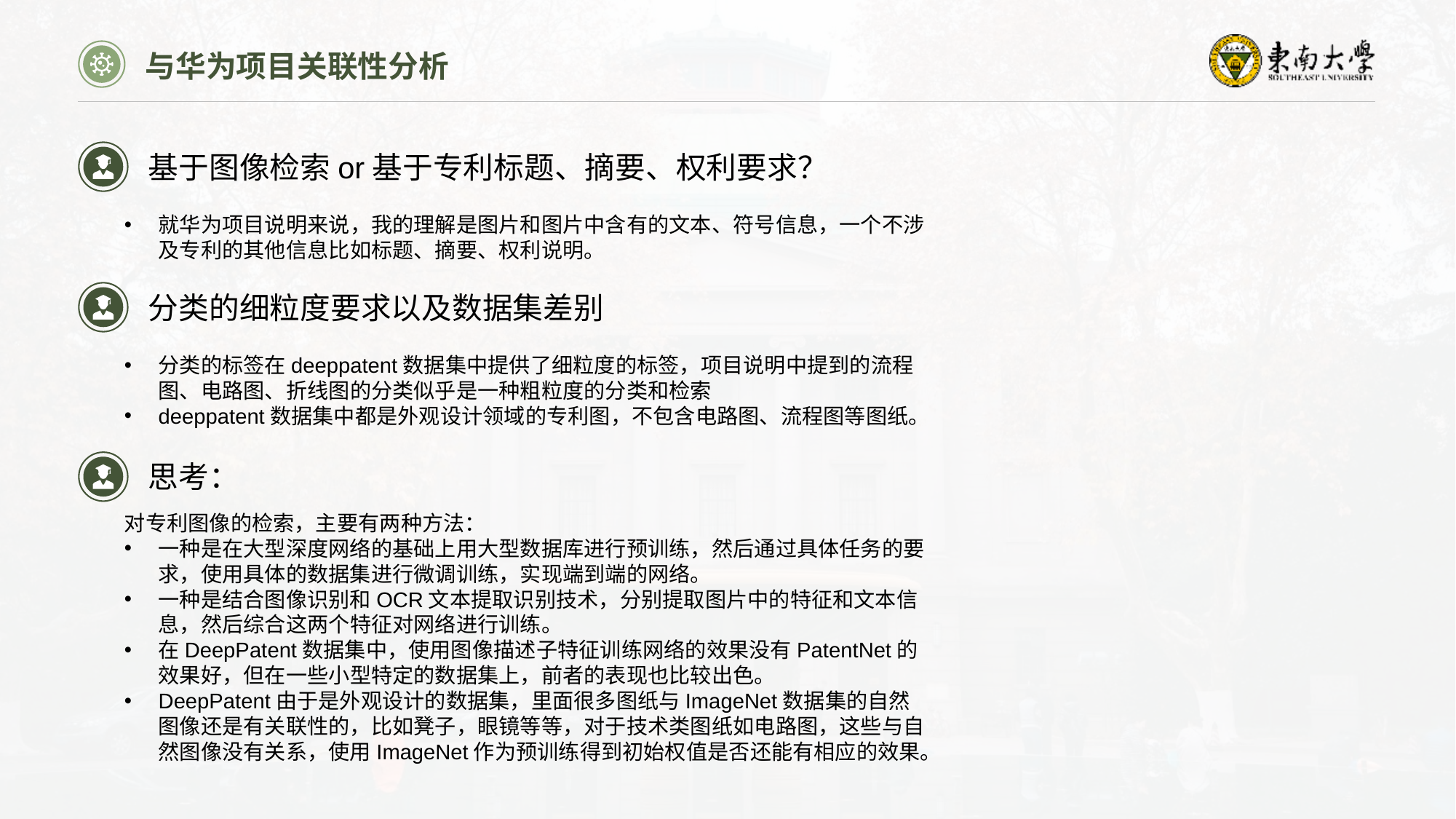

与华为项目关联性分析

基于图像检索or基于专利标题、摘要、权利要求？
就华为项目说明来说，我的理解是图片和图片中含有的文本、符号信息，一个不涉及专利的其他信息比如标题、摘要、权利说明。

分类的细粒度要求以及数据集差别
分类的标签在deeppatent数据集中提供了细粒度的标签，项目说明中提到的流程图、电路图、折线图的分类似乎是一种粗粒度的分类和检索
deeppatent数据集中都是外观设计领域的专利图，不包含电路图、流程图等图纸。

思考：
对专利图像的检索，主要有两种方法：
一种是在大型深度网络的基础上用大型数据库进行预训练，然后通过具体任务的要求，使用具体的数据集进行微调训练，实现端到端的网络。
一种是结合图像识别和OCR文本提取识别技术，分别提取图片中的特征和文本信息，然后综合这两个特征对网络进行训练。
在DeepPatent数据集中，使用图像描述子特征训练网络的效果没有PatentNet的效果好，但在一些小型特定的数据集上，前者的表现也比较出色。
DeepPatent由于是外观设计的数据集，里面很多图纸与ImageNet数据集的自然图像还是有关联性的，比如凳子，眼镜等等，对于技术类图纸如电路图，这些与自然图像没有关系，使用ImageNet作为预训练得到初始权值是否还能有相应的效果。